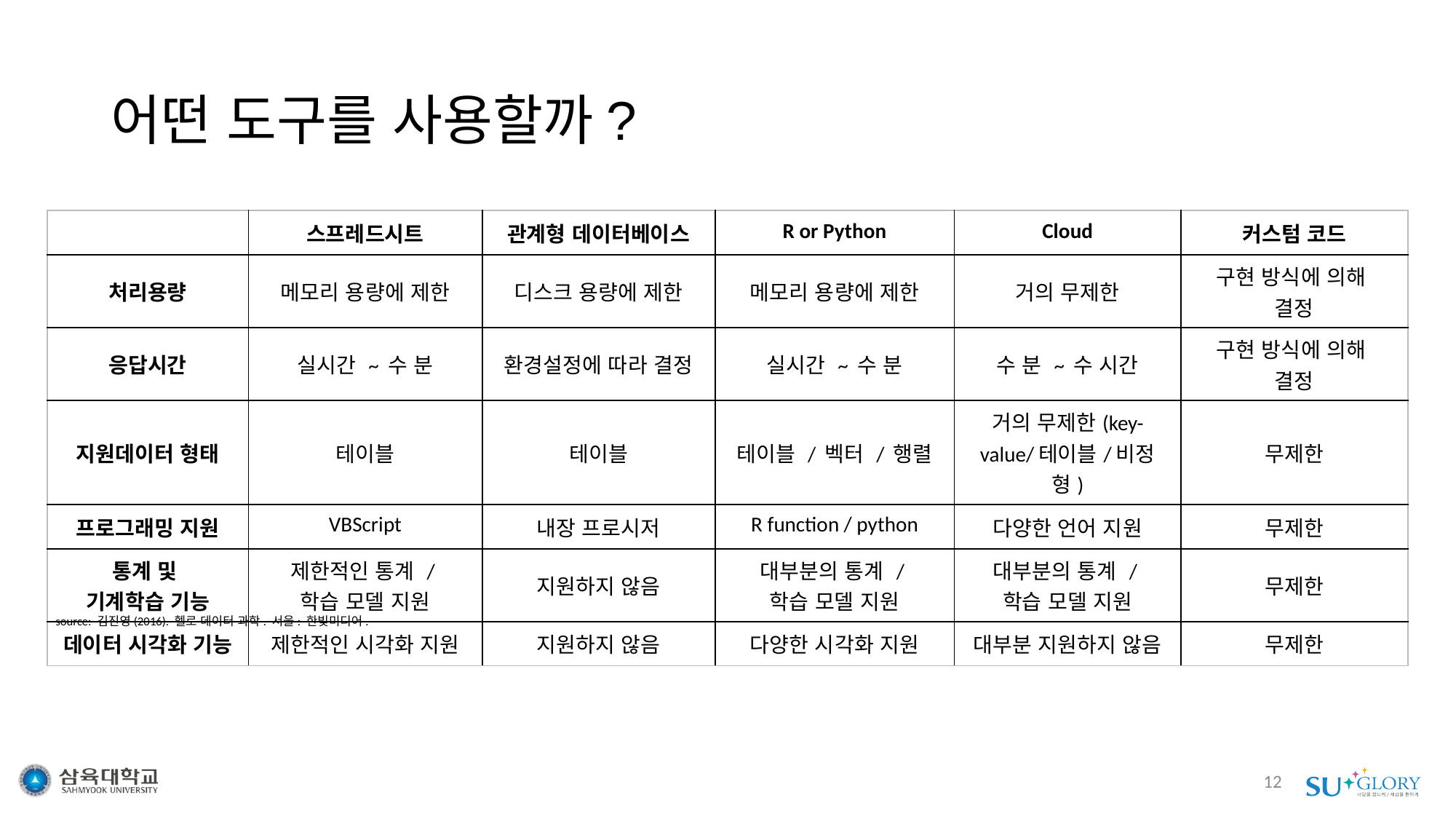

# 어떤 도구를 사용할까?
|  | 스프레드시트 | 관계형 데이터베이스 | R or Python | Cloud | 커스텀 코드 |
| --- | --- | --- | --- | --- | --- |
| 처리용량 | 메모리 용량에 제한 | 디스크 용량에 제한 | 메모리 용량에 제한 | 거의 무제한 | 구현 방식에 의해 결정 |
| 응답시간 | 실시간 ~ 수 분 | 환경설정에 따라 결정 | 실시간 ~ 수 분 | 수 분 ~ 수 시간 | 구현 방식에 의해 결정 |
| 지원데이터 형태 | 테이블 | 테이블 | 테이블 / 벡터 / 행렬 | 거의 무제한(key-value/테이블/비정형) | 무제한 |
| 프로그래밍 지원 | VBScript | 내장 프로시저 | R function / python | 다양한 언어 지원 | 무제한 |
| 통계 및 기계학습 기능 | 제한적인 통계 / 학습 모델 지원 | 지원하지 않음 | 대부분의 통계 / 학습 모델 지원 | 대부분의 통계 / 학습 모델 지원 | 무제한 |
| 데이터 시각화 기능 | 제한적인 시각화 지원 | 지원하지 않음 | 다양한 시각화 지원 | 대부분 지원하지 않음 | 무제한 |
source: 김진영(2016). 헬로 데이터 과학. 서울: 한빛미디어.
12